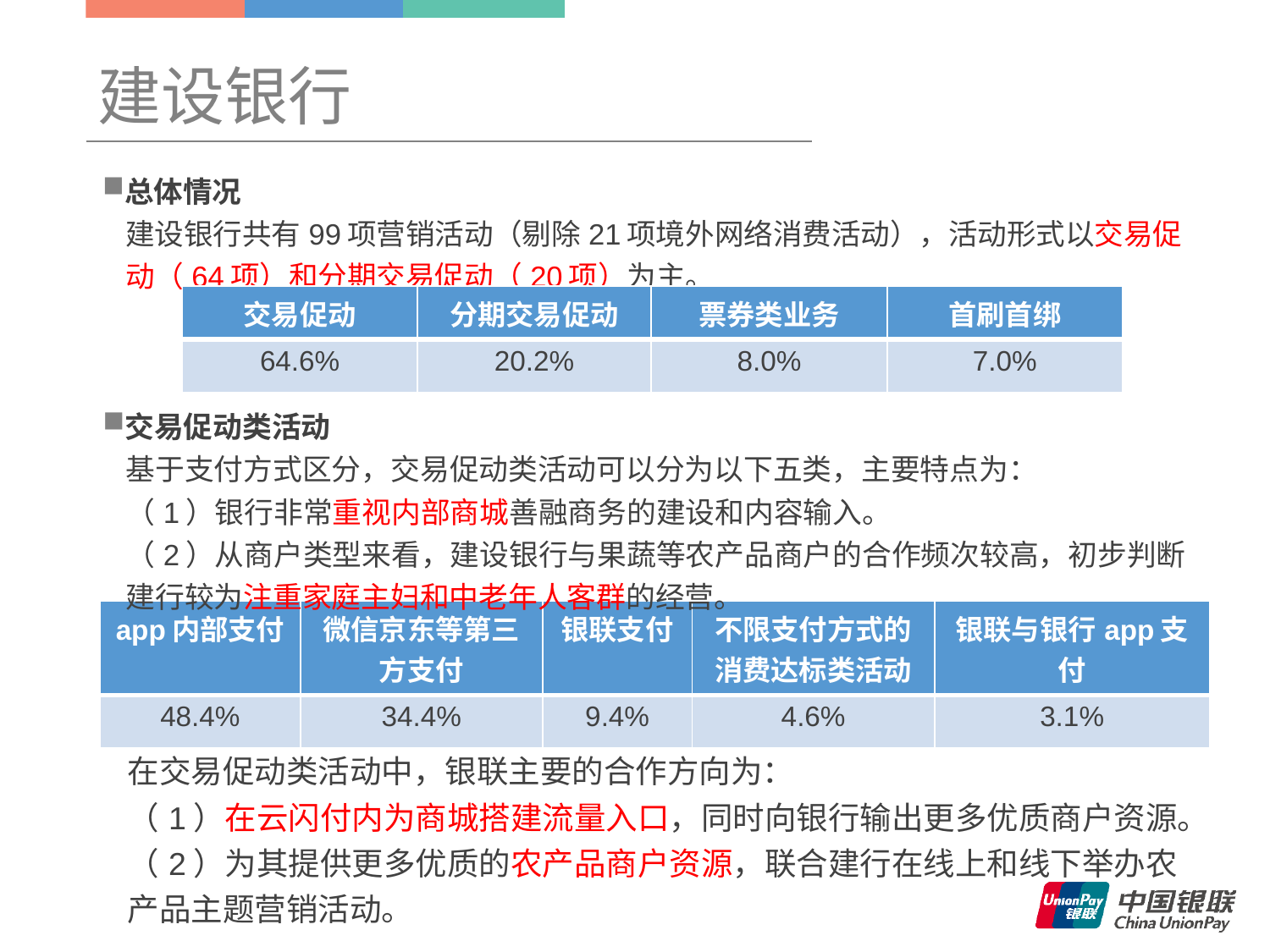

建设银行
总体情况
建设银行共有99项营销活动（剔除21项境外网络消费活动），活动形式以交易促动（64项）和分期交易促动（20项）为主。

| 交易促动 | 票券类业务 | 首刷首绑 | 分期交易促动 |
| --- | --- | --- | --- |
| 57.7% | 24.4% | 13.3% | 4.4% |
| 交易促动 | 分期交易促动 | 票券类业务 | 首刷首绑 |
| --- | --- | --- | --- |
| 64.6% | 20.2% | 8.0% | 7.0% |
交易促动类活动
基于支付方式区分，交易促动类活动可以分为以下五类，主要特点为：
（1）银行非常重视内部商城善融商务的建设和内容输入。
（2）从商户类型来看，建设银行与果蔬等农产品商户的合作频次较高，初步判断建行较为注重家庭主妇和中老年人客群的经营。
| app内部支付 | 微信京东等第三方支付 | 银联支付 | 不限支付方式的消费达标类活动 | 银联与银行app支付 |
| --- | --- | --- | --- | --- |
| 48.4% | 34.4% | 9.4% | 4.6% | 3.1% |
在交易促动类活动中，银联主要的合作方向为：
（1）在云闪付内为商城搭建流量入口，同时向银行输出更多优质商户资源。
（2）为其提供更多优质的农产品商户资源，联合建行在线上和线下举办农产品主题营销活动。